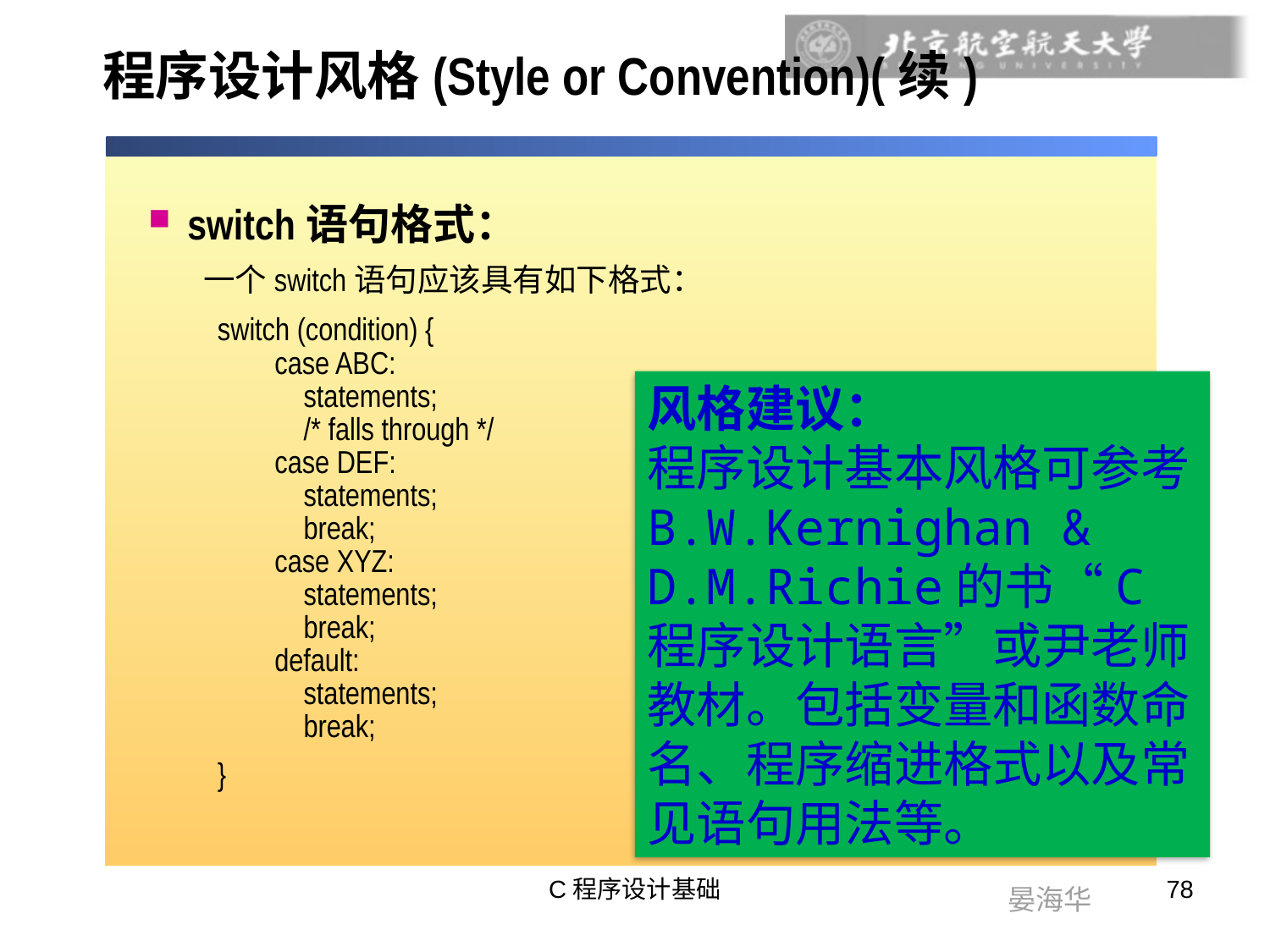

# 程序设计风格(Style or Convention)(续)
switch语句格式：
一个switch语句应该具有如下格式：
  switch (condition) {
  case ABC:
      statements;
      /* falls through */
  case DEF:
      statements;
      break;
  case XYZ:
      statements;
      break;
  default:
      statements;
      break;
  }
风格建议：
程序设计基本风格可参考B.W.Kernighan & D.M.Richie的书“C程序设计语言”或尹老师教材。包括变量和函数命名、程序缩进格式以及常见语句用法等。
C程序设计基础
78